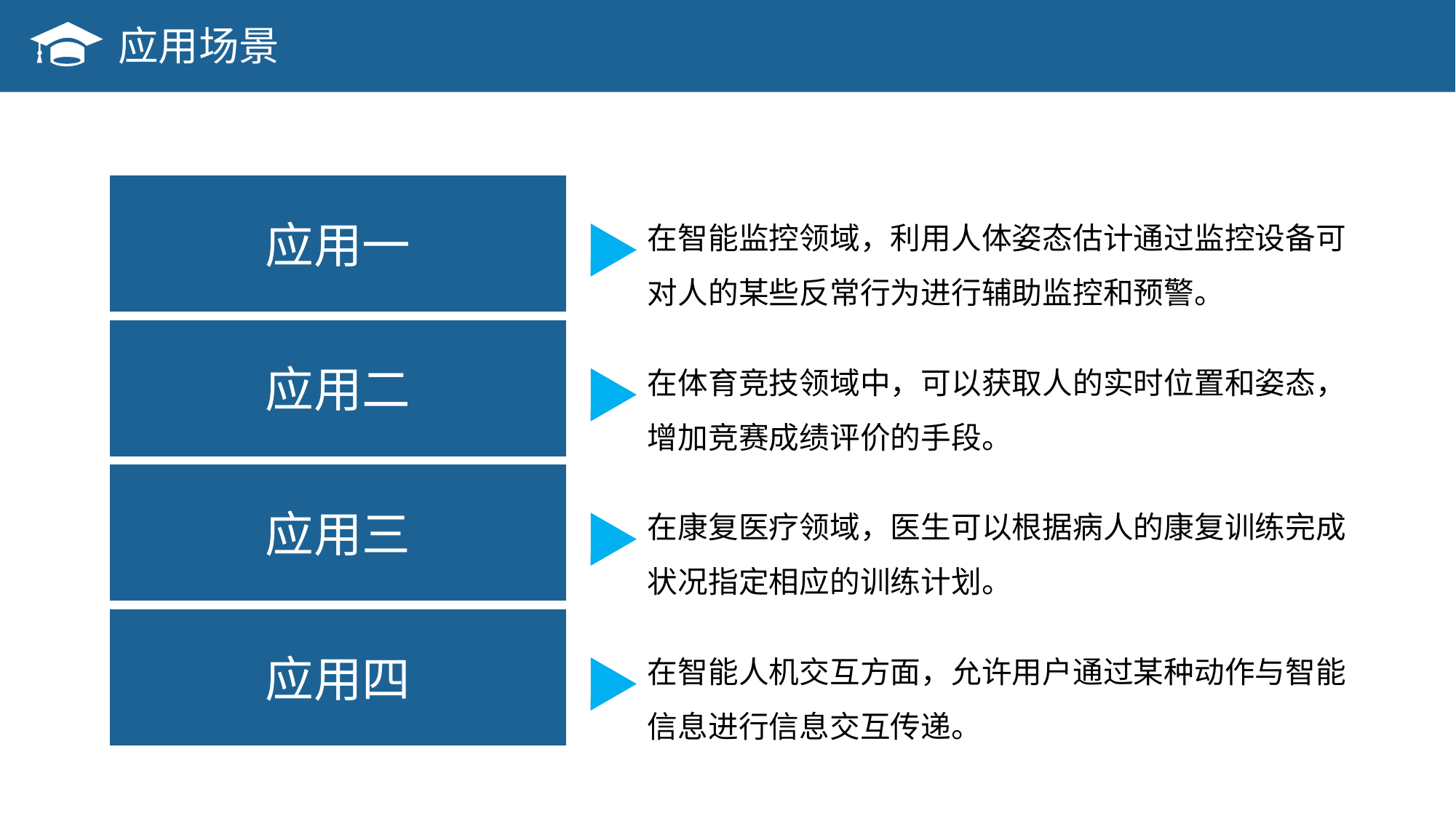

应用场景

应用一
在智能监控领域，利用人体姿态估计通过监控设备可对人的某些反常行为进行辅助监控和预警。

应用二
在体育竞技领域中，可以获取人的实时位置和姿态，增加竞赛成绩评价的手段。

应用三
在康复医疗领域，医生可以根据病人的康复训练完成状况指定相应的训练计划。

应用四
在智能人机交互方面，允许用户通过某种动作与智能信息进行信息交互传递。